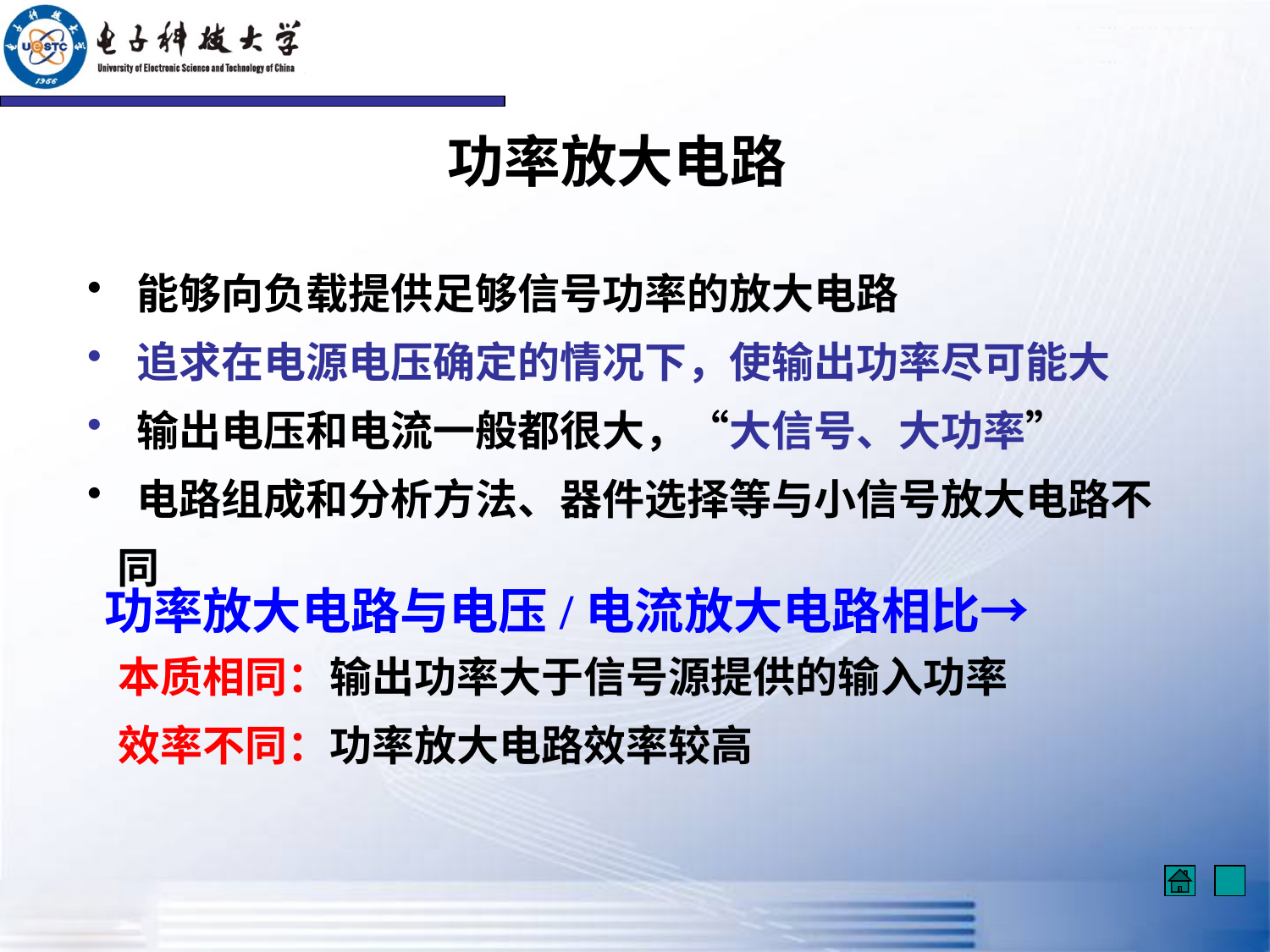

功率放大电路
 能够向负载提供足够信号功率的放大电路
 追求在电源电压确定的情况下，使输出功率尽可能大
 输出电压和电流一般都很大，“大信号、大功率”
 电路组成和分析方法、器件选择等与小信号放大电路不同
功率放大电路与电压/电流放大电路相比→
本质相同：输出功率大于信号源提供的输入功率
效率不同：功率放大电路效率较高